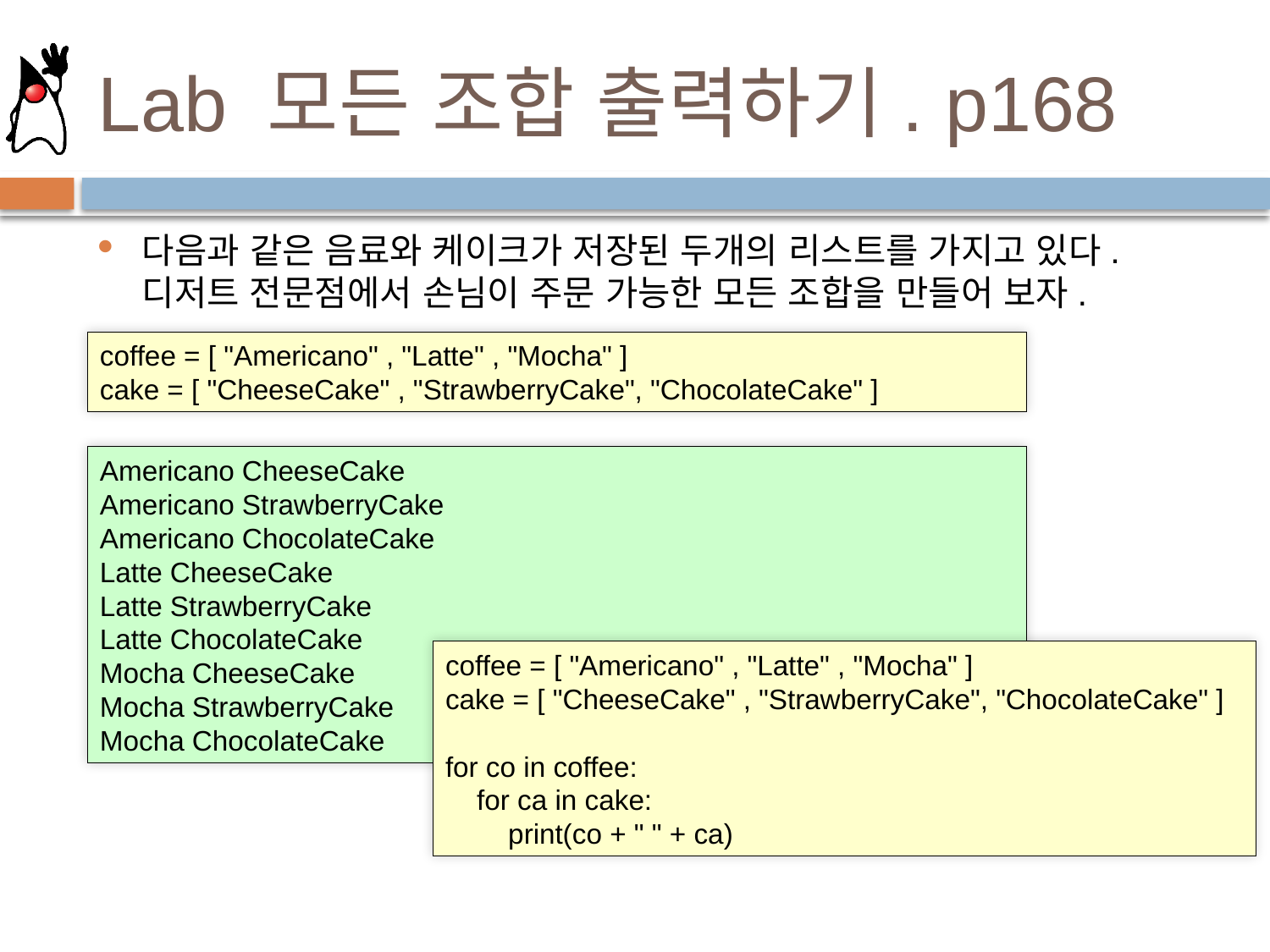

# Lab 모든 조합 출력하기. p168
다음과 같은 음료와 케이크가 저장된 두개의 리스트를 가지고 있다. 디저트 전문점에서 손님이 주문 가능한 모든 조합을 만들어 보자.
coffee = [ "Americano" , "Latte" , "Mocha" ]
cake = [ "CheeseCake" , "StrawberryCake", "ChocolateCake" ]
Americano CheeseCake
Americano StrawberryCake
Americano ChocolateCake
Latte CheeseCake
Latte StrawberryCake
Latte ChocolateCake
Mocha CheeseCake
Mocha StrawberryCake
Mocha ChocolateCake
coffee = [ "Americano" , "Latte" , "Mocha" ]
cake = [ "CheeseCake" , "StrawberryCake", "ChocolateCake" ]

for co in coffee:
    for ca in cake:
        print(co + " " + ca)